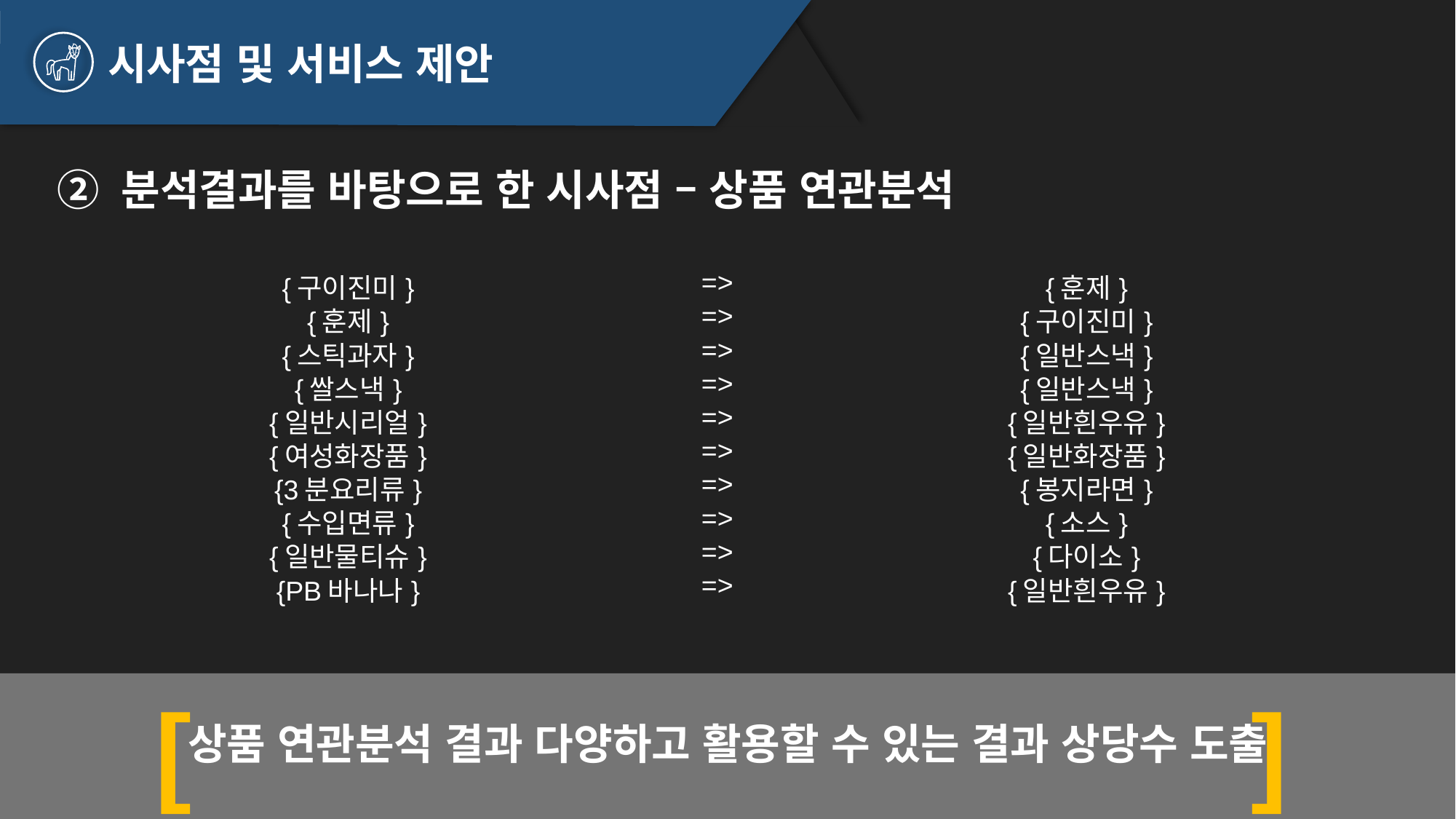

시사점 및 서비스 제안
② 분석결과를 바탕으로 한 시사점 – 상품 연관분석
| {구이진미} | => | {훈제} |
| --- | --- | --- |
| {훈제} | => | {구이진미} |
| {스틱과자} | => | {일반스낵} |
| {쌀스낵} | => | {일반스낵} |
| {일반시리얼} | => | {일반흰우유} |
| {여성화장품} | => | {일반화장품} |
| {3분요리류} | => | {봉지라면} |
| {수입면류} | => | {소스} |
| {일반물티슈} | => | {다이소} |
| {PB바나나} | => | {일반흰우유} |

[                                   ]
상품 연관분석 결과 다양하고 활용할 수 있는 결과 상당수 도출